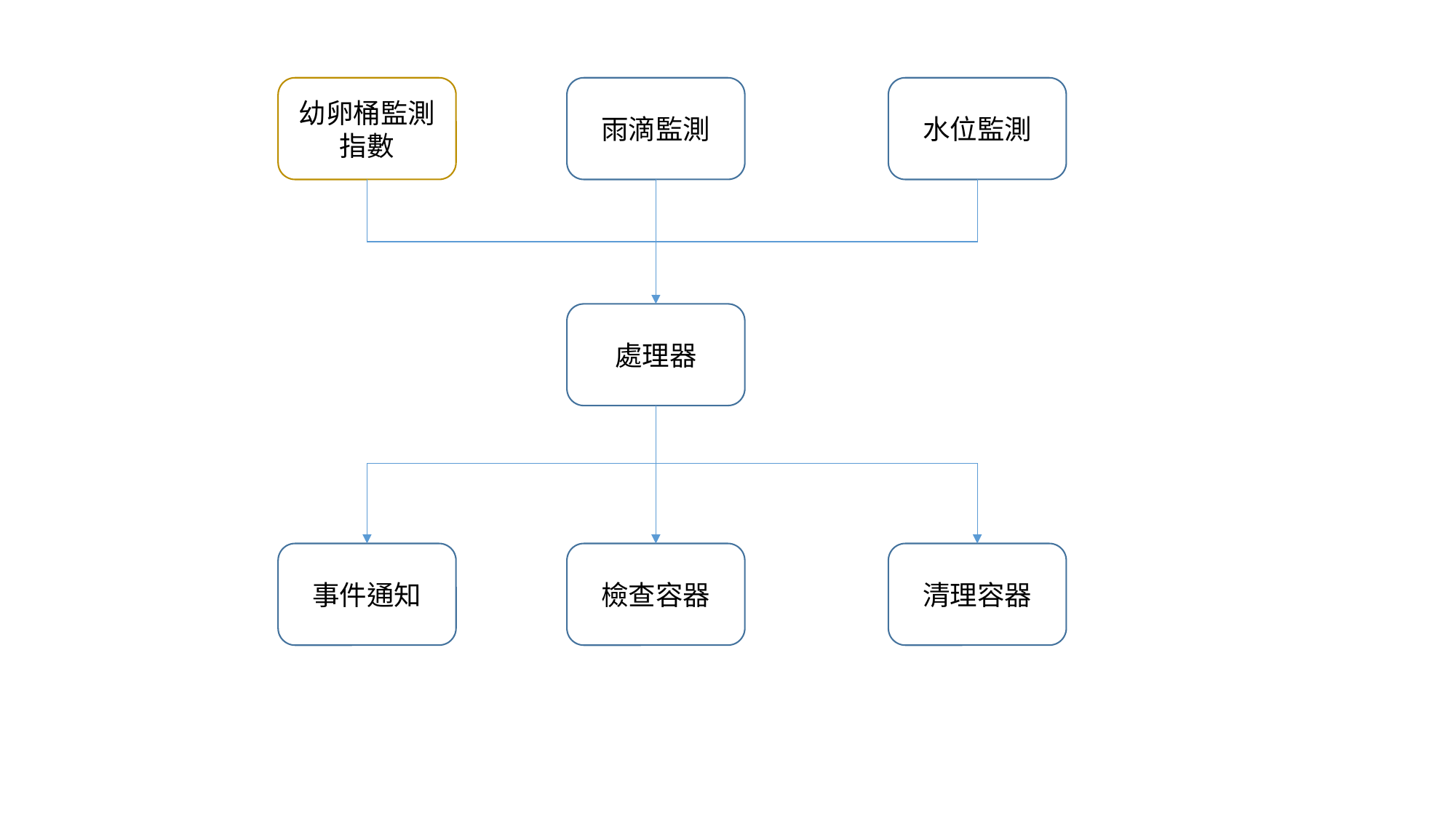

幼卵桶監測指數
雨滴監測
水位監測
處理器
事件通知
檢查容器
清理容器